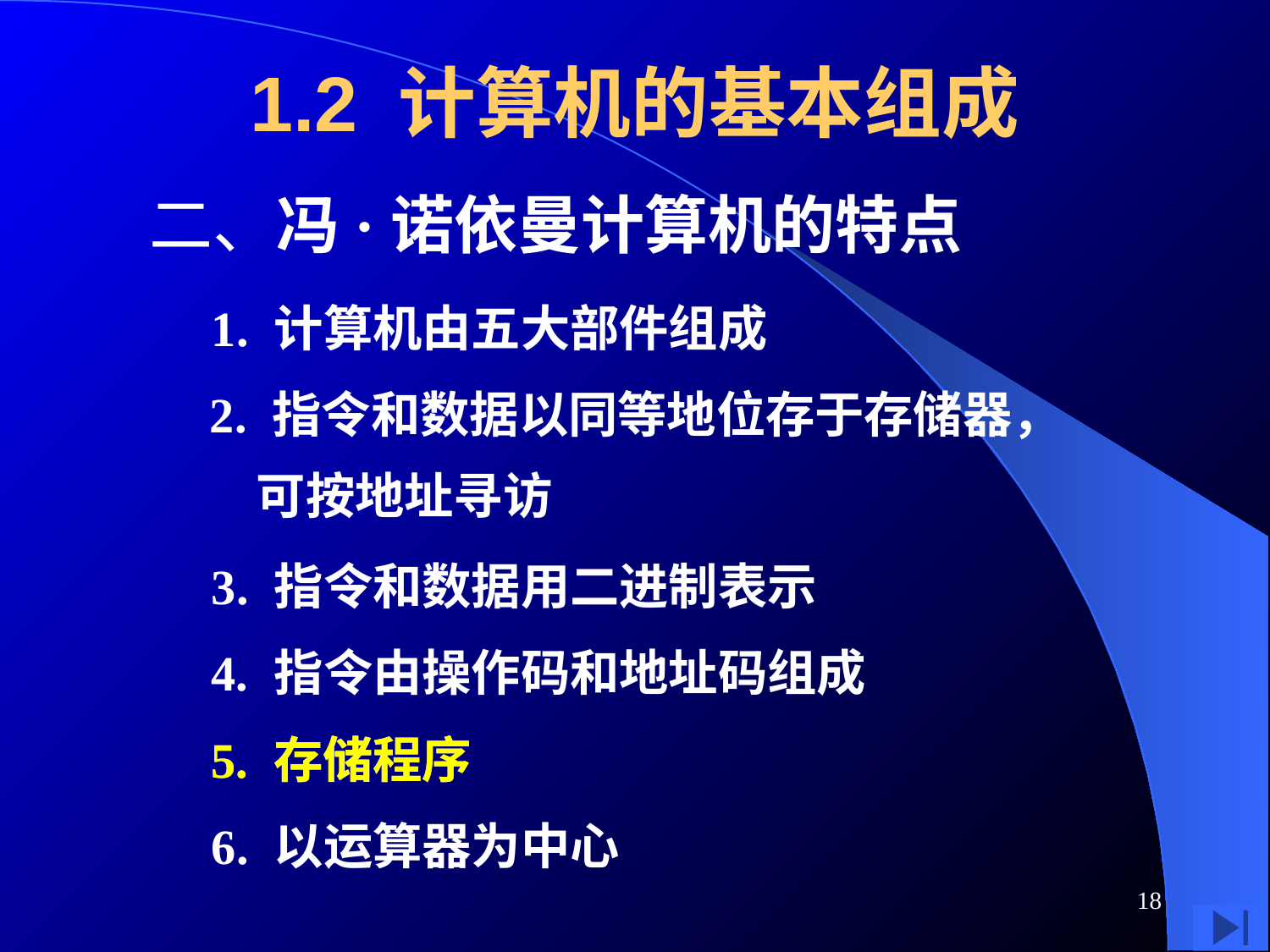

# 1.2 计算机的基本组成
二、冯·诺依曼计算机的特点
1. 计算机由五大部件组成
2. 指令和数据以同等地位存于存储器，
  可按地址寻访
3. 指令和数据用二进制表示
4. 指令由操作码和地址码组成
5. 存储程序
5. 存储程序
6. 以运算器为中心
18